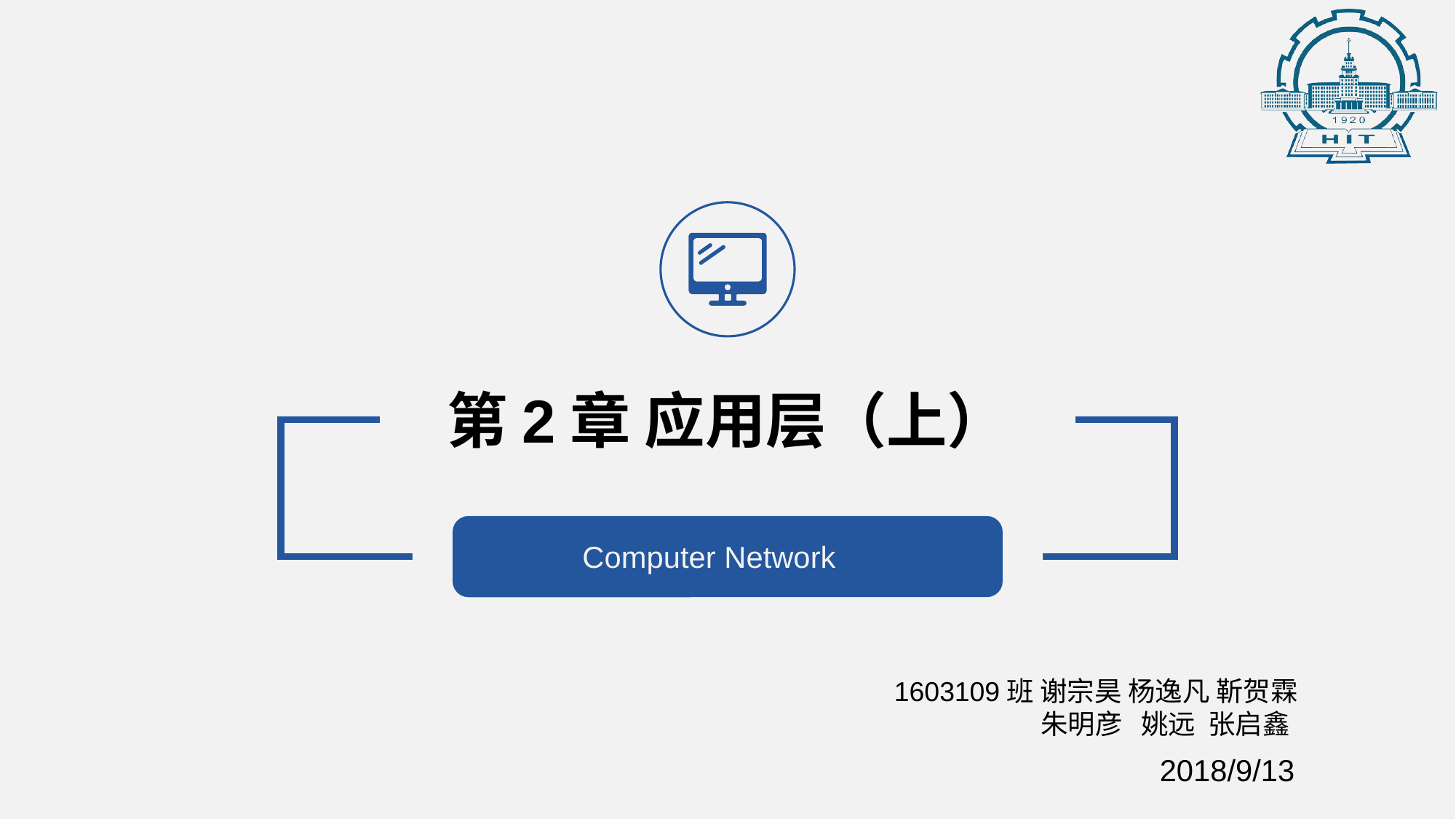

第2章 应用层（上）

Computer Network
1603109班 谢宗昊 杨逸凡 靳贺霖
	     朱明彦   姚远  张启鑫
2018/9/13